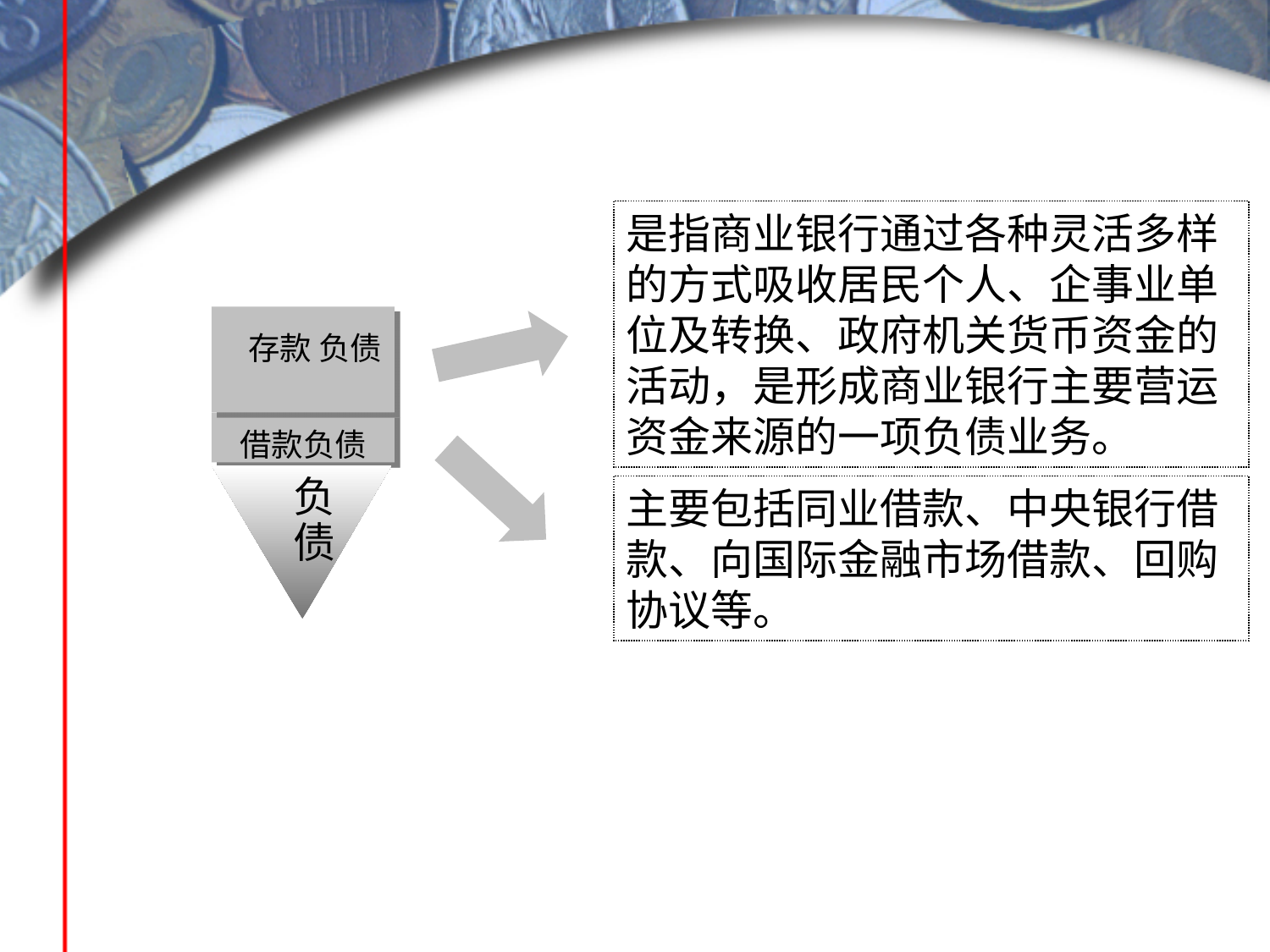

是指商业银行通过各种灵活多样的方式吸收居民个人、企事业单位及转换、政府机关货币资金的活动，是形成商业银行主要营运资金来源的一项负债业务。

 存款 负债

  借款负债

 负债
主要包括同业借款、中央银行借款、向国际金融市场借款、回购协议等。